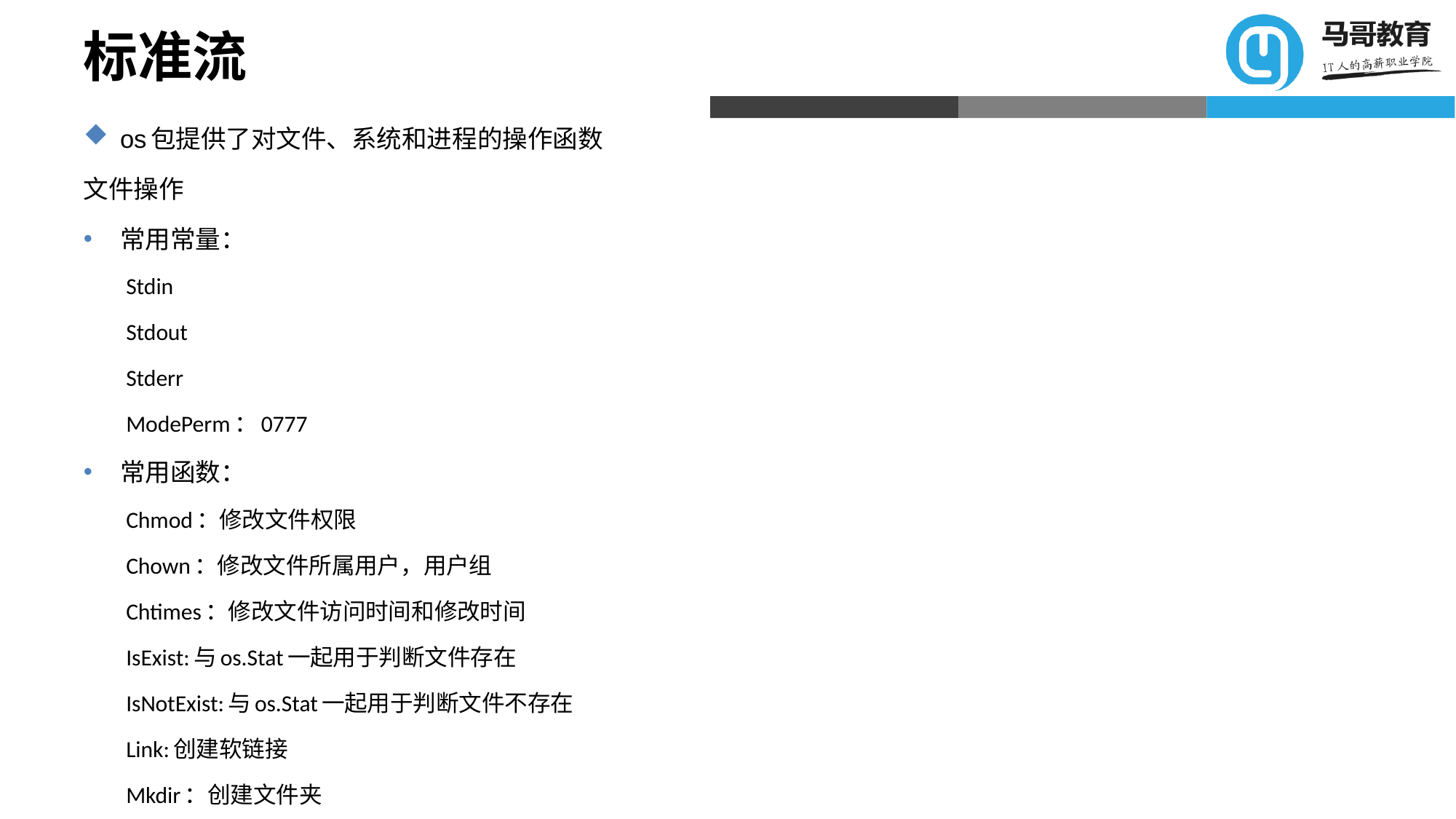

# 标准流
os包提供了对文件、系统和进程的操作函数
文件操作
常用常量：
Stdin
Stdout
Stderr
ModePerm：0777
常用函数：
Chmod：修改文件权限
Chown：修改文件所属用户，用户组
Chtimes：修改文件访问时间和修改时间
IsExist:与os.Stat一起用于判断文件存在
IsNotExist:与os.Stat一起用于判断文件不存在
Link:创建软链接
Mkdir：创建文件夹
MkdirAll:创建文件夹（父目录不存在逐层创建）